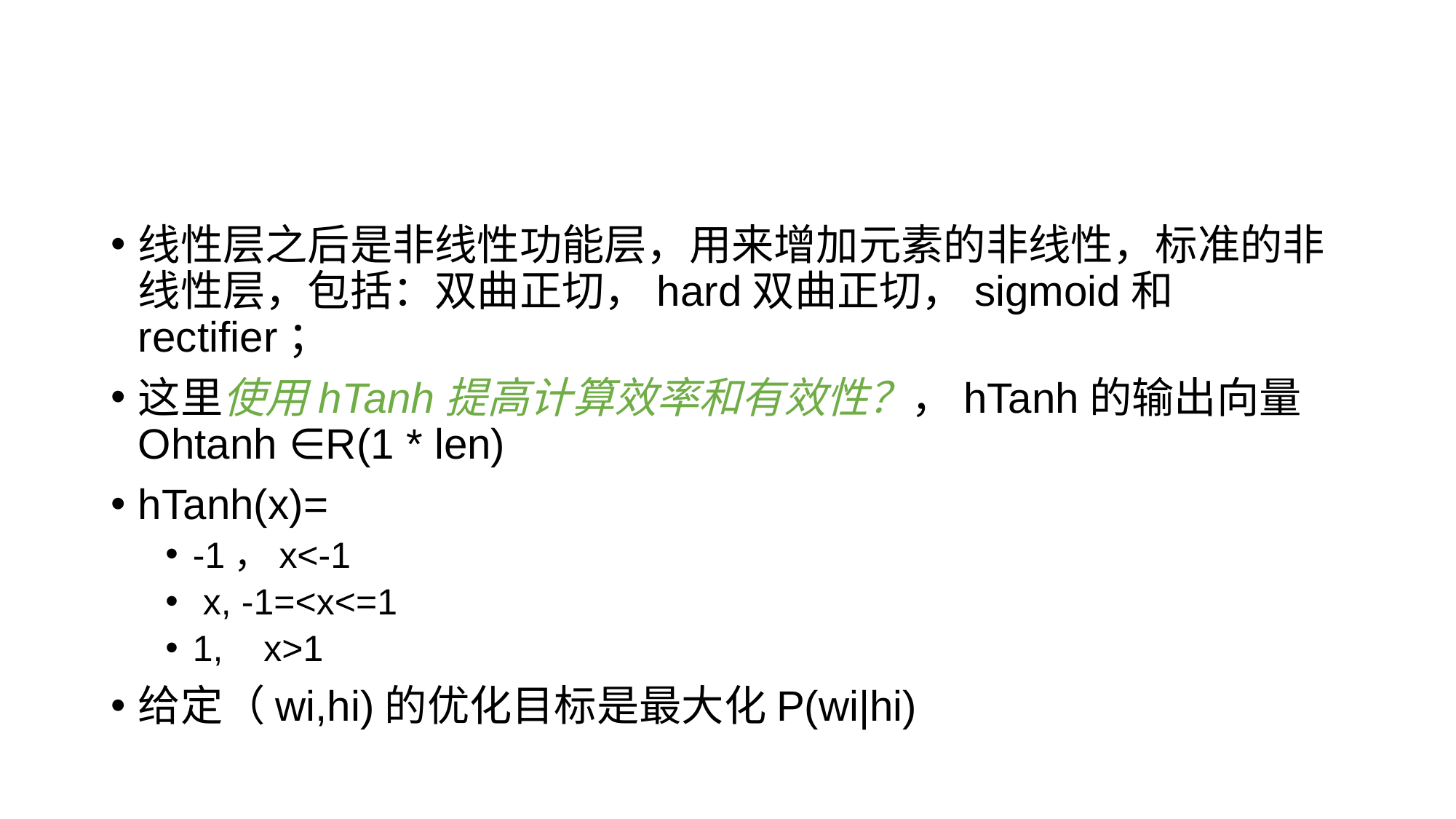

#
线性层之后是非线性功能层，用来增加元素的非线性，标准的非线性层，包括：双曲正切，hard双曲正切，sigmoid和rectifier；
这里使用hTanh提高计算效率和有效性？，hTanh的输出向量 Ohtanh ∈R(1 * len)
hTanh(x)=
-1，x<-1
 x, -1=<x<=1
1,    x>1
给定（wi,hi)的优化目标是最大化P(wi|hi)